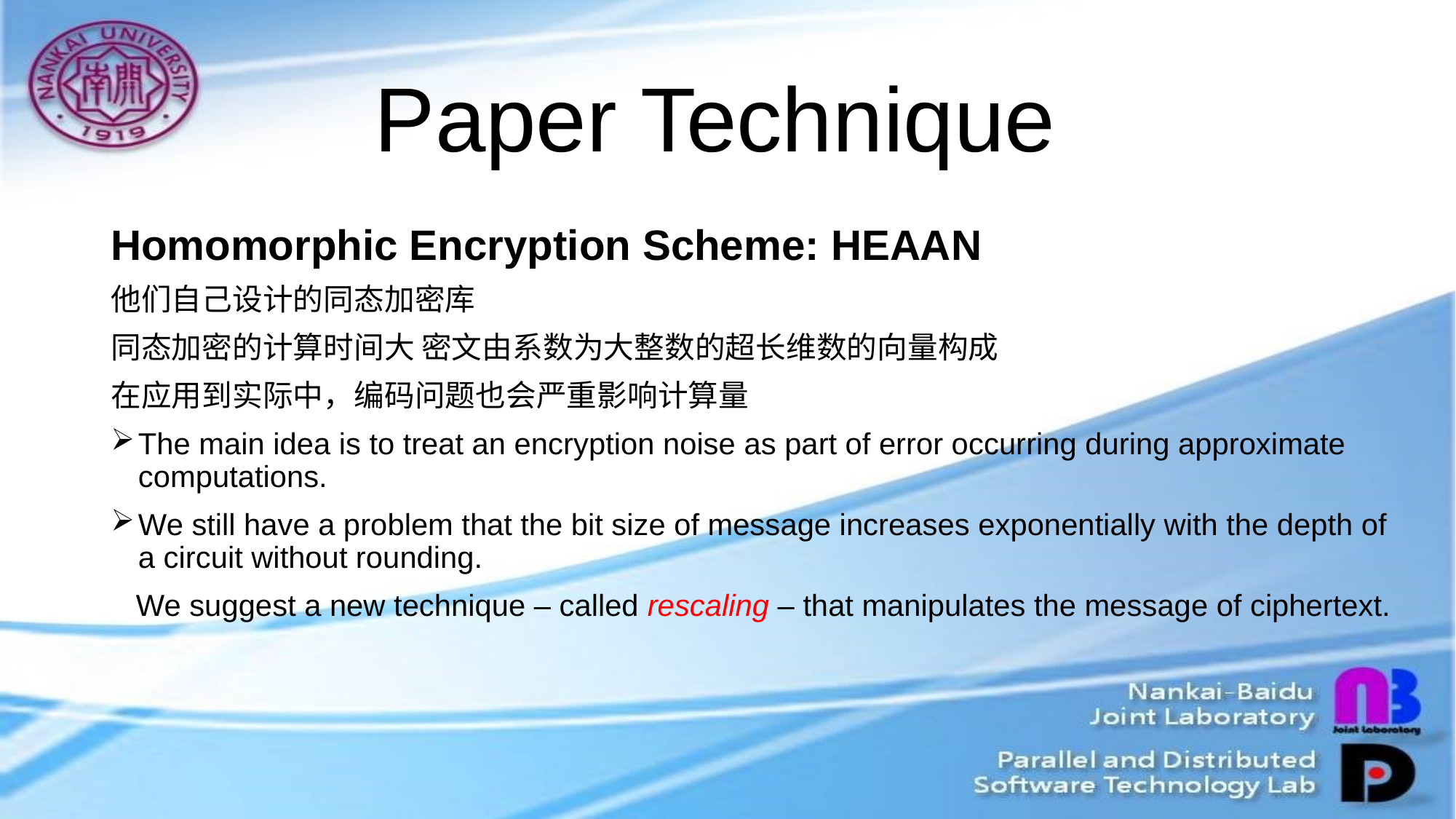

# Paper Technique
Homomorphic Encryption Scheme: HEAAN
他们自己设计的同态加密库
同态加密的计算时间大 密文由系数为大整数的超长维数的向量构成
在应用到实际中，编码问题也会严重影响计算量
The main idea is to treat an encryption noise as part of error occurring during approximate computations.
We still have a problem that the bit size of message increases exponentially with the depth of a circuit without rounding.
   We suggest a new technique – called rescaling – that manipulates the message of ciphertext.